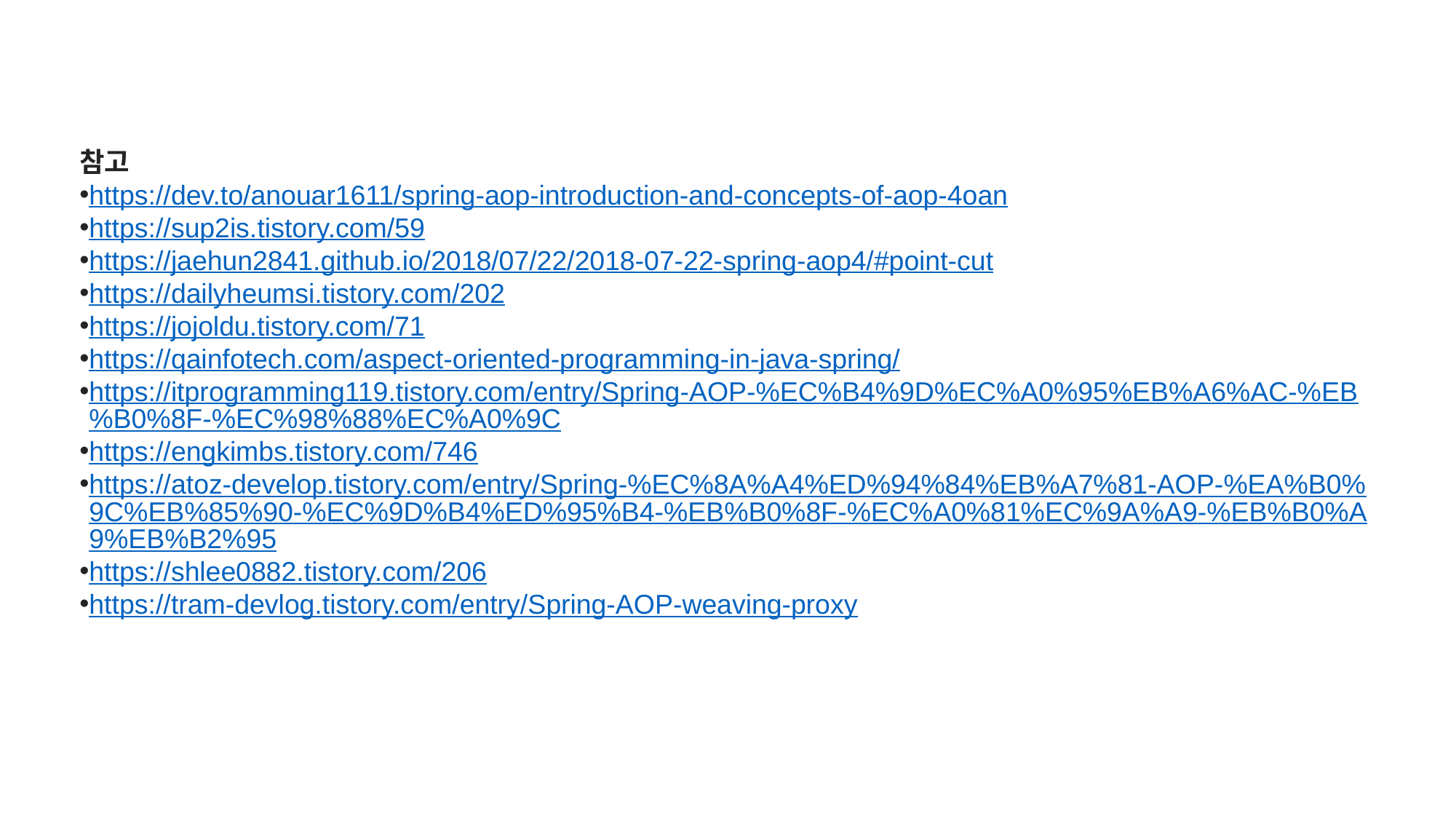

참고
https://dev.to/anouar1611/spring-aop-introduction-and-concepts-of-aop-4oan
https://sup2is.tistory.com/59
https://jaehun2841.github.io/2018/07/22/2018-07-22-spring-aop4/#point-cut
https://dailyheumsi.tistory.com/202
https://jojoldu.tistory.com/71
https://qainfotech.com/aspect-oriented-programming-in-java-spring/
https://itprogramming119.tistory.com/entry/Spring-AOP-%EC%B4%9D%EC%A0%95%EB%A6%AC-%EB%B0%8F-%EC%98%88%EC%A0%9C
https://engkimbs.tistory.com/746
https://atoz-develop.tistory.com/entry/Spring-%EC%8A%A4%ED%94%84%EB%A7%81-AOP-%EA%B0%9C%EB%85%90-%EC%9D%B4%ED%95%B4-%EB%B0%8F-%EC%A0%81%EC%9A%A9-%EB%B0%A9%EB%B2%95
https://shlee0882.tistory.com/206
https://tram-devlog.tistory.com/entry/Spring-AOP-weaving-proxy